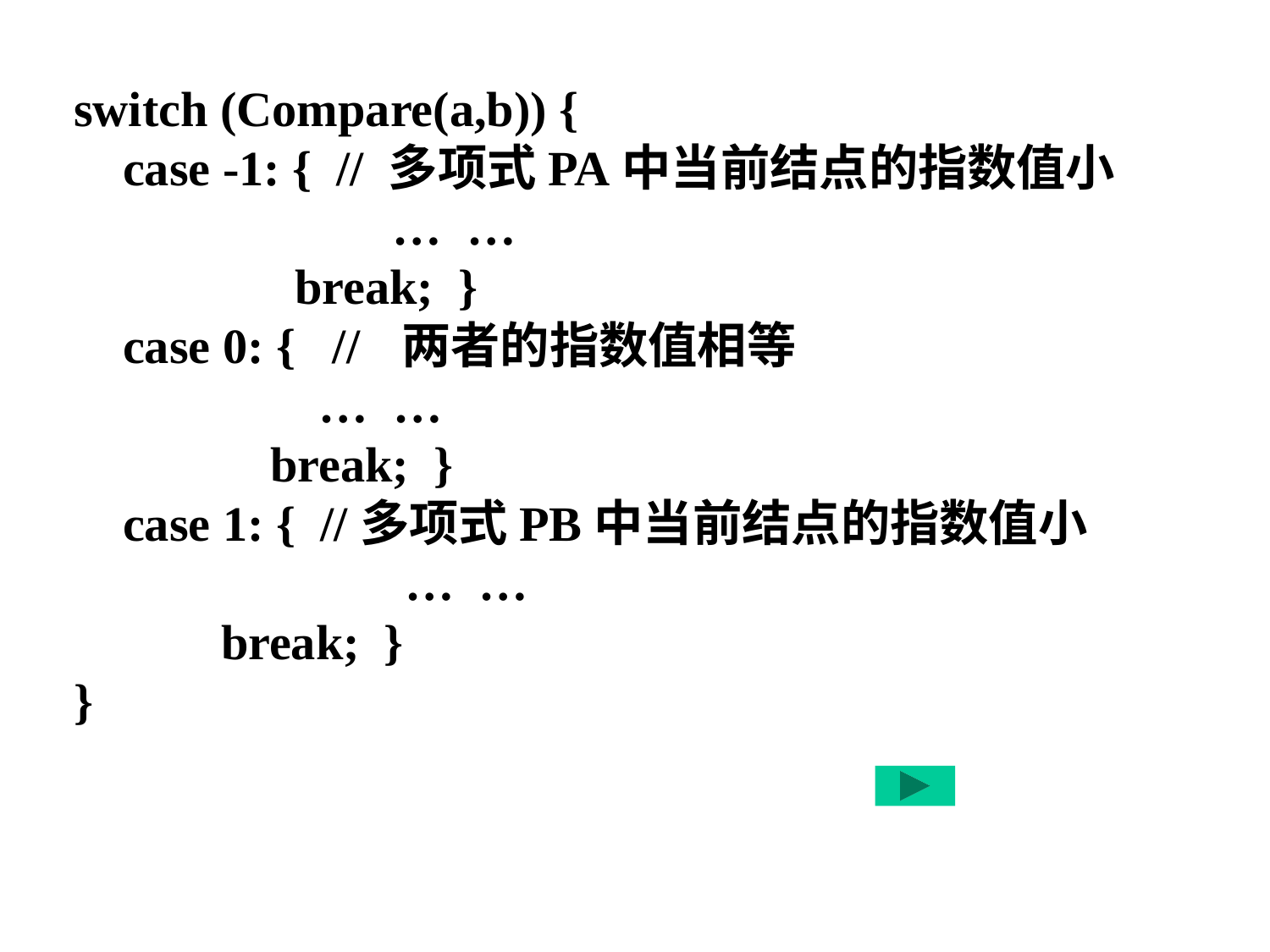

switch (Compare(a,b)) {
    case -1: {  // 多项式PA中当前结点的指数值小
                          …  …
                  break;  }
    case 0: {   // 两者的指数值相等
                    …  …
                break;  }
    case 1: {  //多项式PB中当前结点的指数值小
                           …  …
            break;  }
}